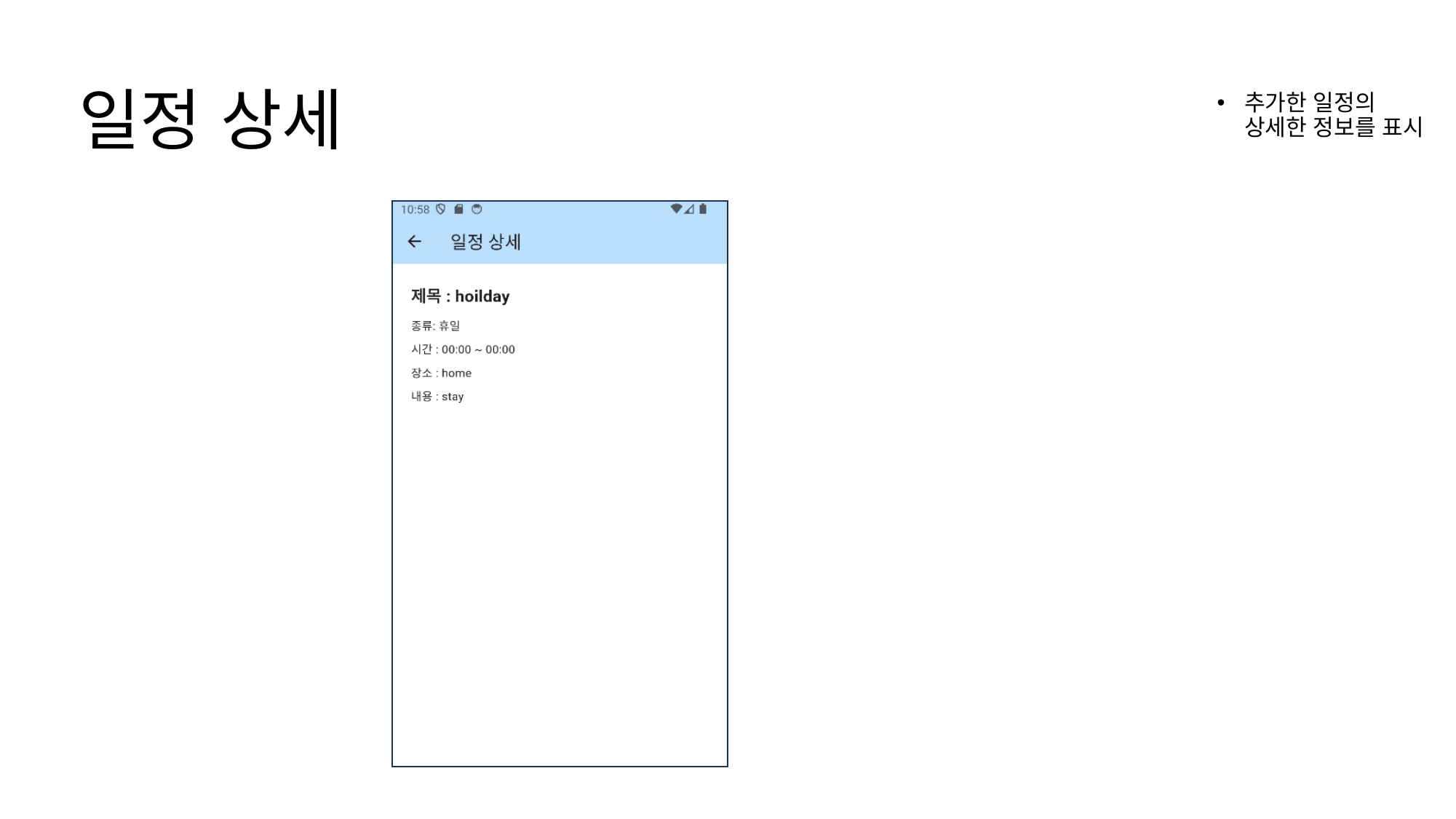

# 일정 상세

추가한 일정의 상세한 정보를 표시